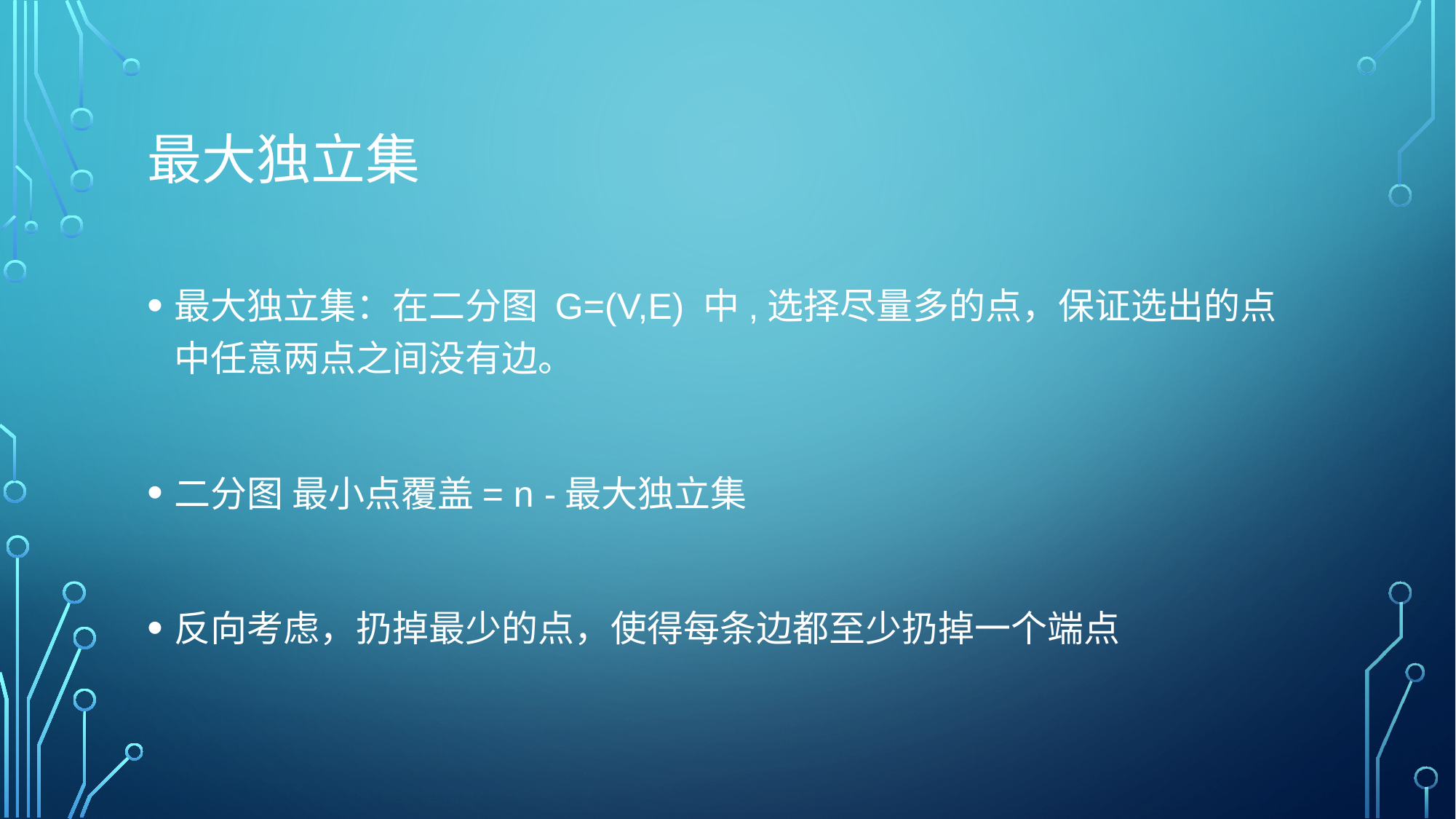

# 最大独立集
最大独立集：在二分图 G=(V,E) 中,选择尽量多的点，保证选出的点中任意两点之间没有边。

二分图 最小点覆盖= n -最大独立集

反向考虑，扔掉最少的点，使得每条边都至少扔掉一个端点